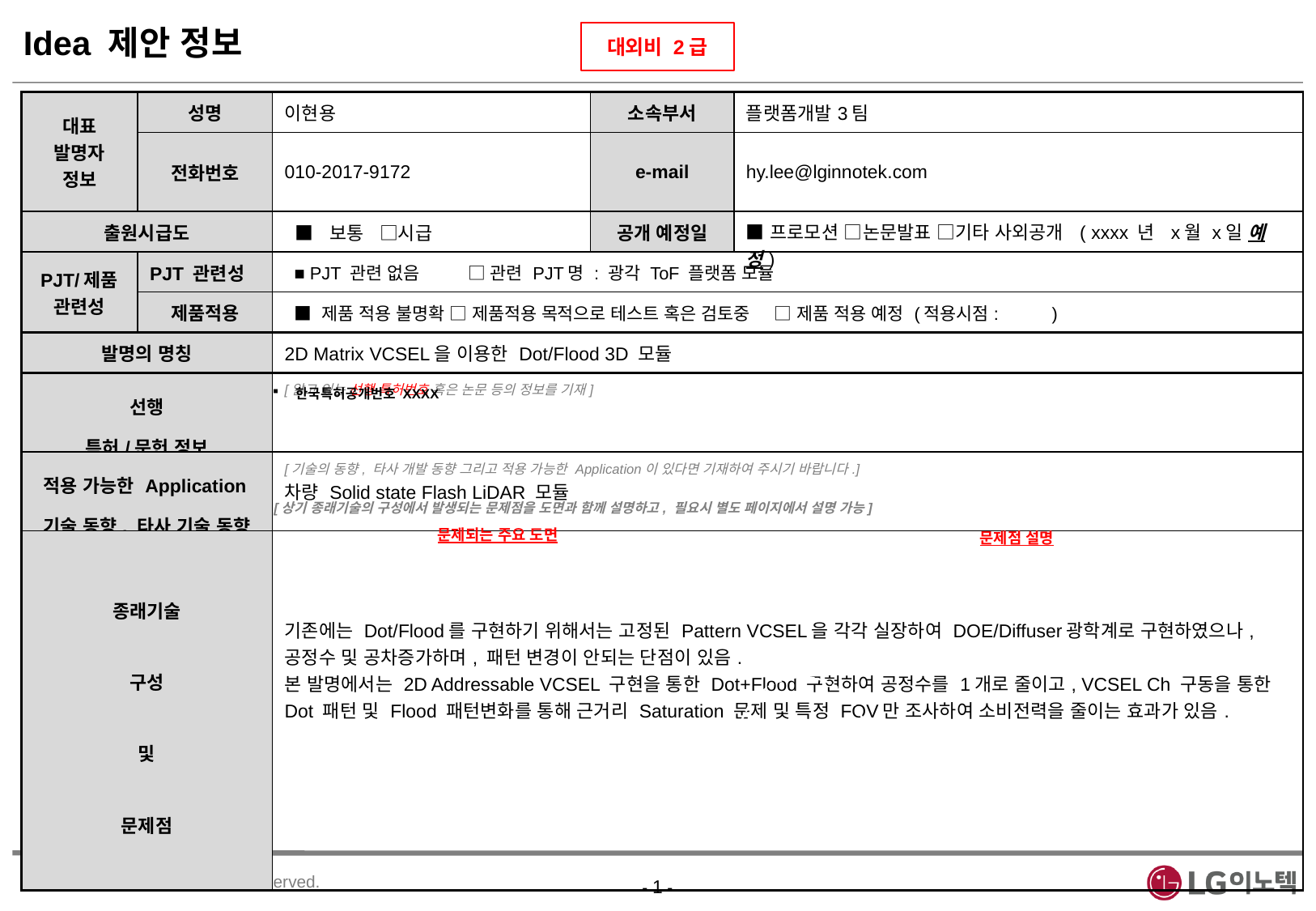

Idea 제안 정보
| 대표 발명자 정보 | 성명 | 이현용 | 소속부서 | 플랫폼개발3팀 |
| --- | --- | --- | --- | --- |
|  | 전화번호 | 010-2017-9172 | e-mail | hy.lee@lginnotek.com |
| 출원시급도 |  | ■ 보통 □시급 | 공개 예정일 | ■프로모션 □논문발표 □기타 사외공개 ( xxxx 년 x월 x일 예정) |
| PJT/제품 관련성 | PJT 관련성 | ■ PJT 관련 없음 □ 관련 PJT명 : 광각 ToF 플랫폼 모듈 |  |  |
|  | 제품적용 | ■ 제품 적용 불명확 □ 제품적용 목적으로 테스트 혹은 검토중 □ 제품 적용 예정 (적용시점: ) |  |  |
| 발명의 명칭 |  | 2D Matrix VCSEL을 이용한 Dot/Flood 3D 모듈 |  |  |
| 선행 특허/문헌 정보 |  | [알고 있는 선행 특허번호 혹은 논문 등의 정보를 기재] |  |  |
| 적용 가능한 Application기술 동향, 타사 기술 동향 |  | [기술의 동향, 타사 개발 동향 그리고 적용 가능한 Application이 있다면 기재하여 주시기 바랍니다.] 차량 Solid state Flash LiDAR 모듈 |  |  |
| 종래기술 구성 및 문제점 |  | 기존에는 Dot/Flood를 구현하기 위해서는 고정된 Pattern VCSEL을 각각 실장하여 DOE/Diffuser광학계로 구현하였으나, 공정수 및 공차증가하며, 패턴 변경이 안되는 단점이 있음. 본 발명에서는 2D Addressable VCSEL 구현을 통한 Dot+Flood 구현하여 공정수를 1개로 줄이고, VCSEL Ch 구동을 통한 Dot 패턴 및 Flood 패턴변화를 통해 근거리 Saturation 문제 및 특정 FOV만 조사하여 소비전력을 줄이는 효과가 있음. |  |  |
한국특허공개번호 XXXX
[상기 종래기술의 구성에서 발생되는 문제점을 도면과 함께 설명하고, 필요시 별도 페이지에서 설명 가능]
문제되는 주요 도면
문제점 설명

- 1 -